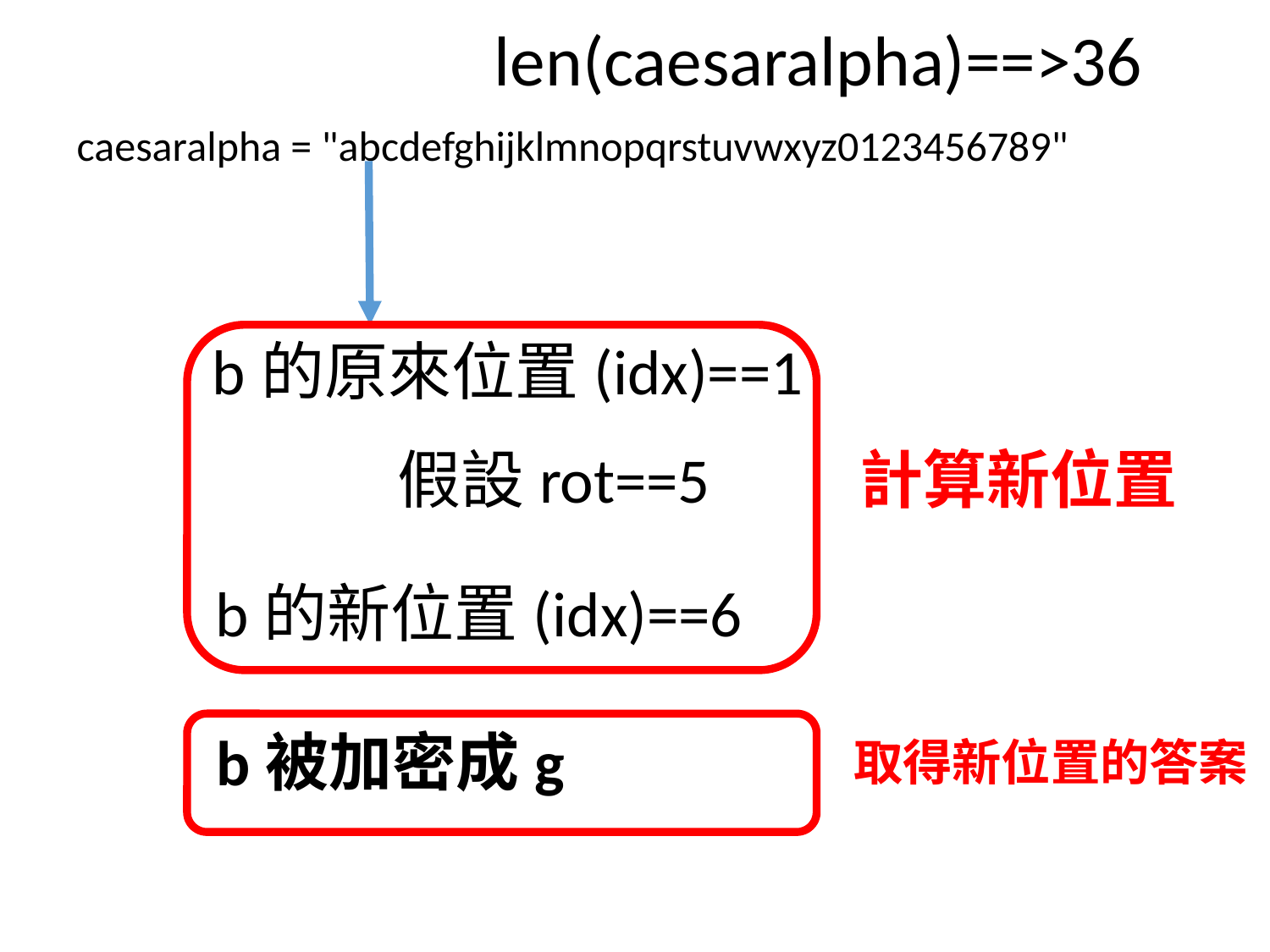

len(caesaralpha)==>36
caesaralpha = "abcdefghijklmnopqrstuvwxyz0123456789"

b的原來位置(idx)==1
假設rot==5
計算新位置
b的新位置(idx)==6

b被加密成g
取得新位置的答案